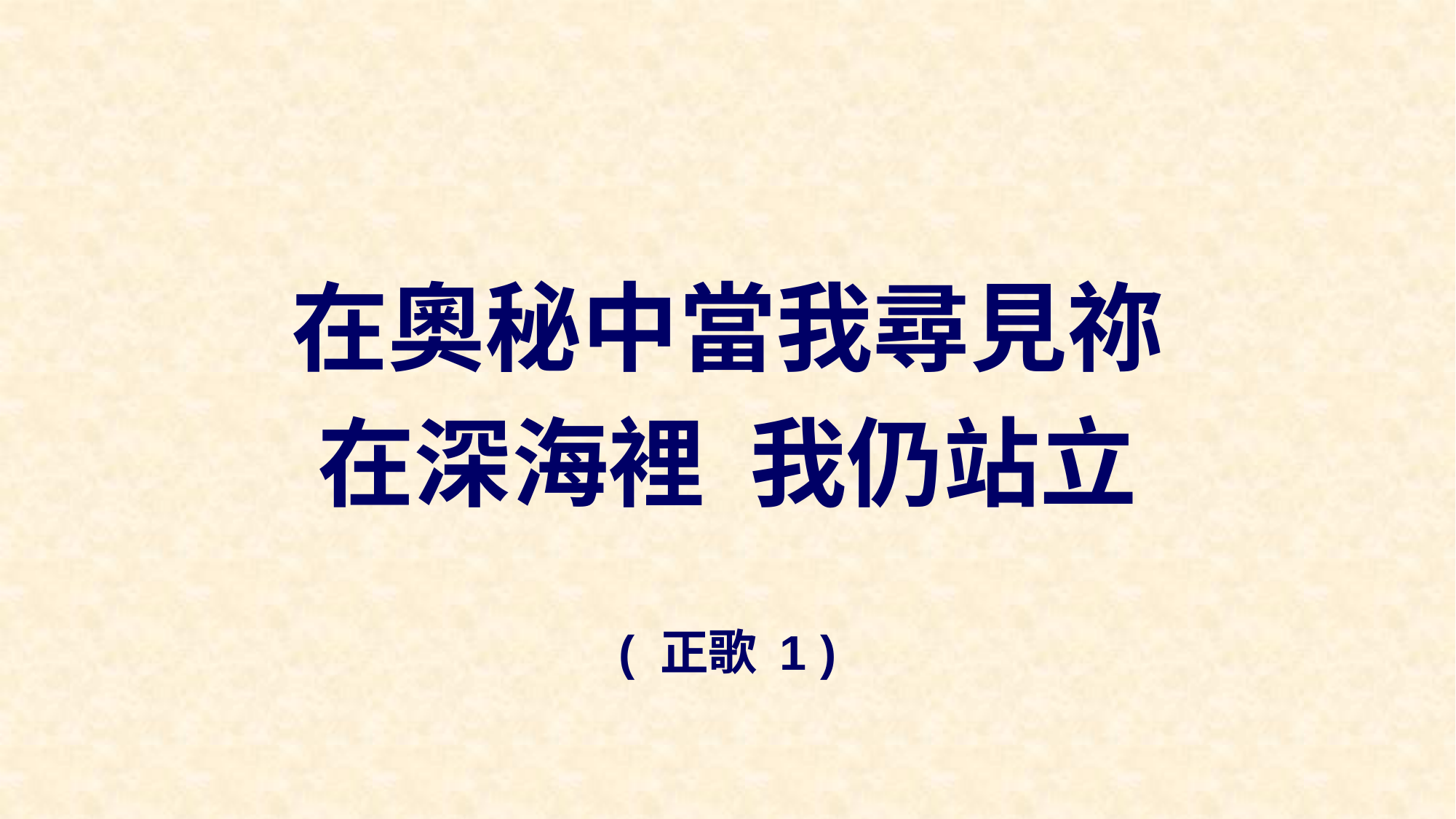

在奧秘中當我尋見祢
在深海裡  我仍站立
( 正歌 1 )